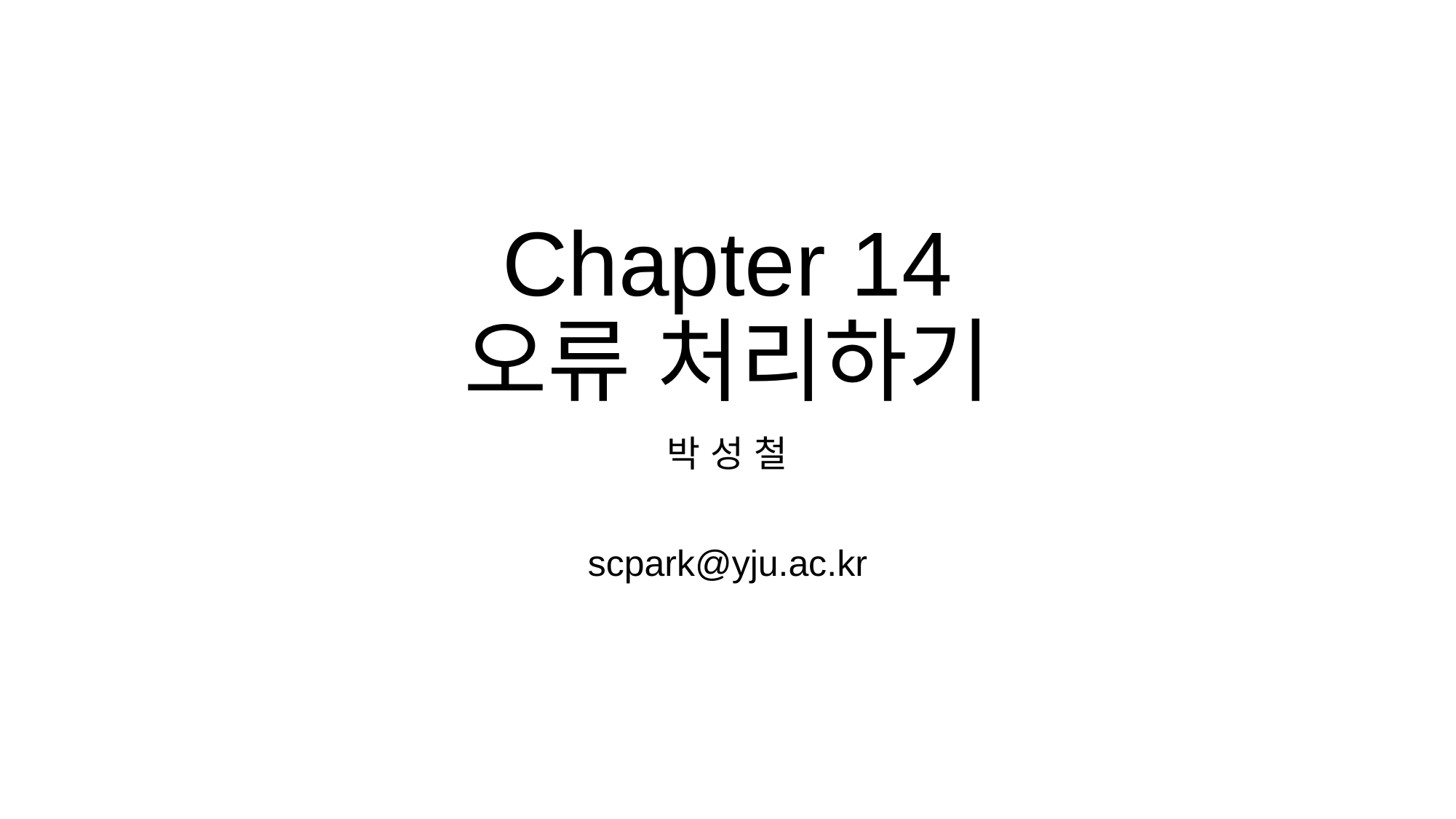

# Chapter 14 오류 처리하기
박 성 철

scpark@yju.ac.kr